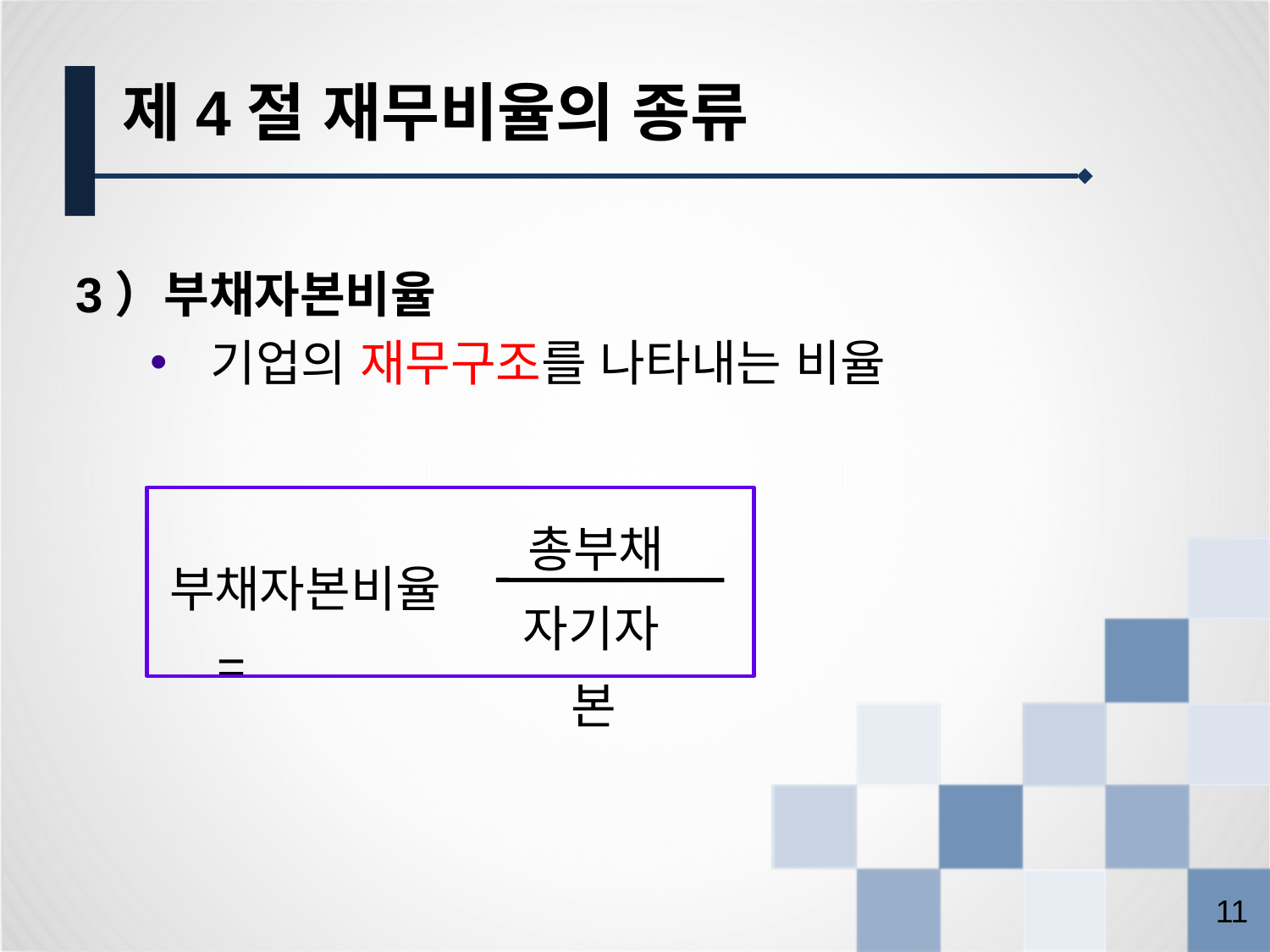

제4절 재무비율의 종류

3）부채자본비율
기업의 재무구조를 나타내는 비율

총부채
부채자본비율 =
자기자본
11